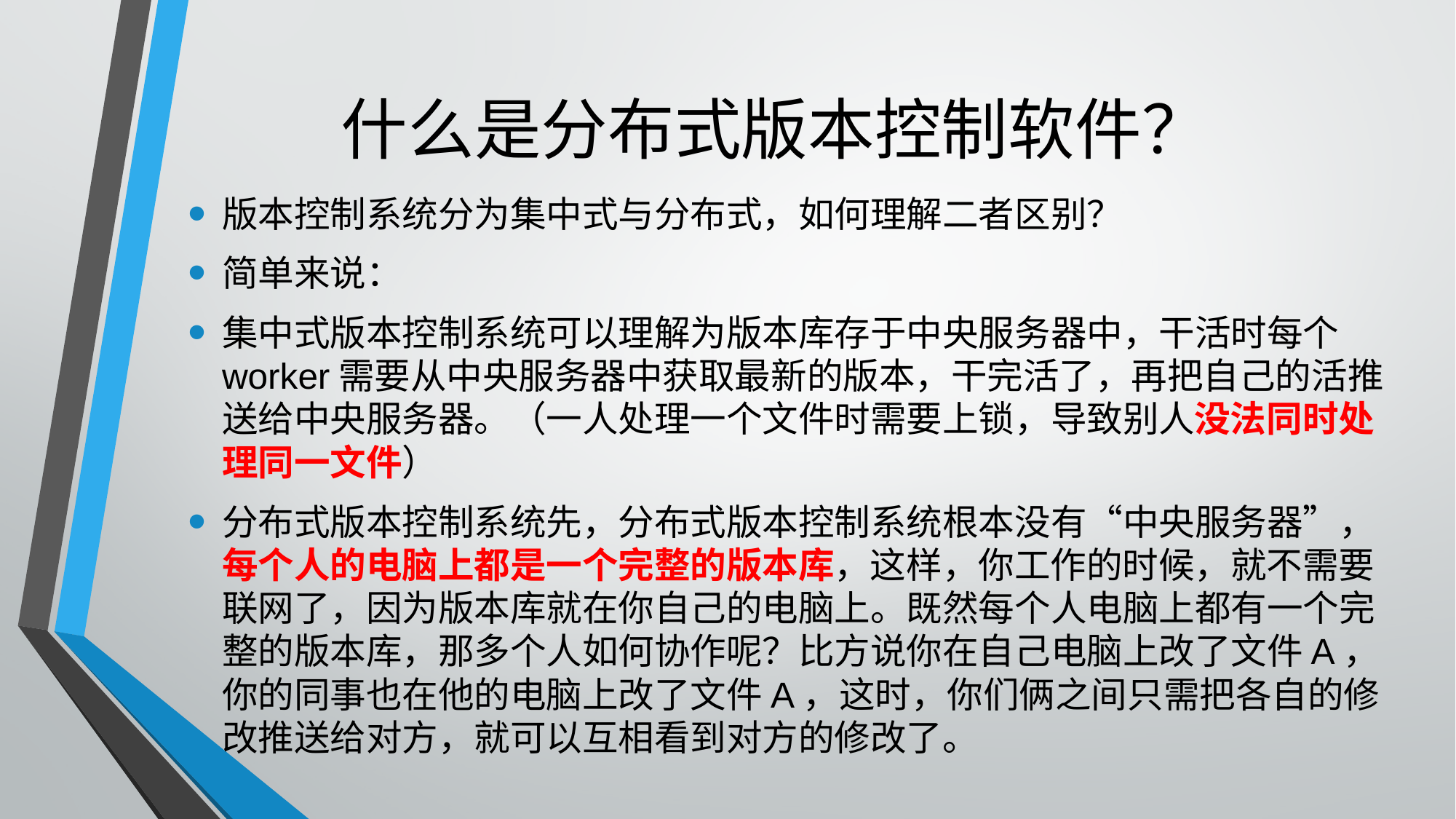

# 什么是分布式版本控制软件？
版本控制系统分为集中式与分布式，如何理解二者区别？
简单来说：
集中式版本控制系统可以理解为版本库存于中央服务器中，干活时每个worker需要从中央服务器中获取最新的版本，干完活了，再把自己的活推送给中央服务器。（一人处理一个文件时需要上锁，导致别人没法同时处理同一文件）
分布式版本控制系统先，分布式版本控制系统根本没有“中央服务器”，每个人的电脑上都是一个完整的版本库，这样，你工作的时候，就不需要联网了，因为版本库就在你自己的电脑上。既然每个人电脑上都有一个完整的版本库，那多个人如何协作呢？比方说你在自己电脑上改了文件A，你的同事也在他的电脑上改了文件A，这时，你们俩之间只需把各自的修改推送给对方，就可以互相看到对方的修改了。